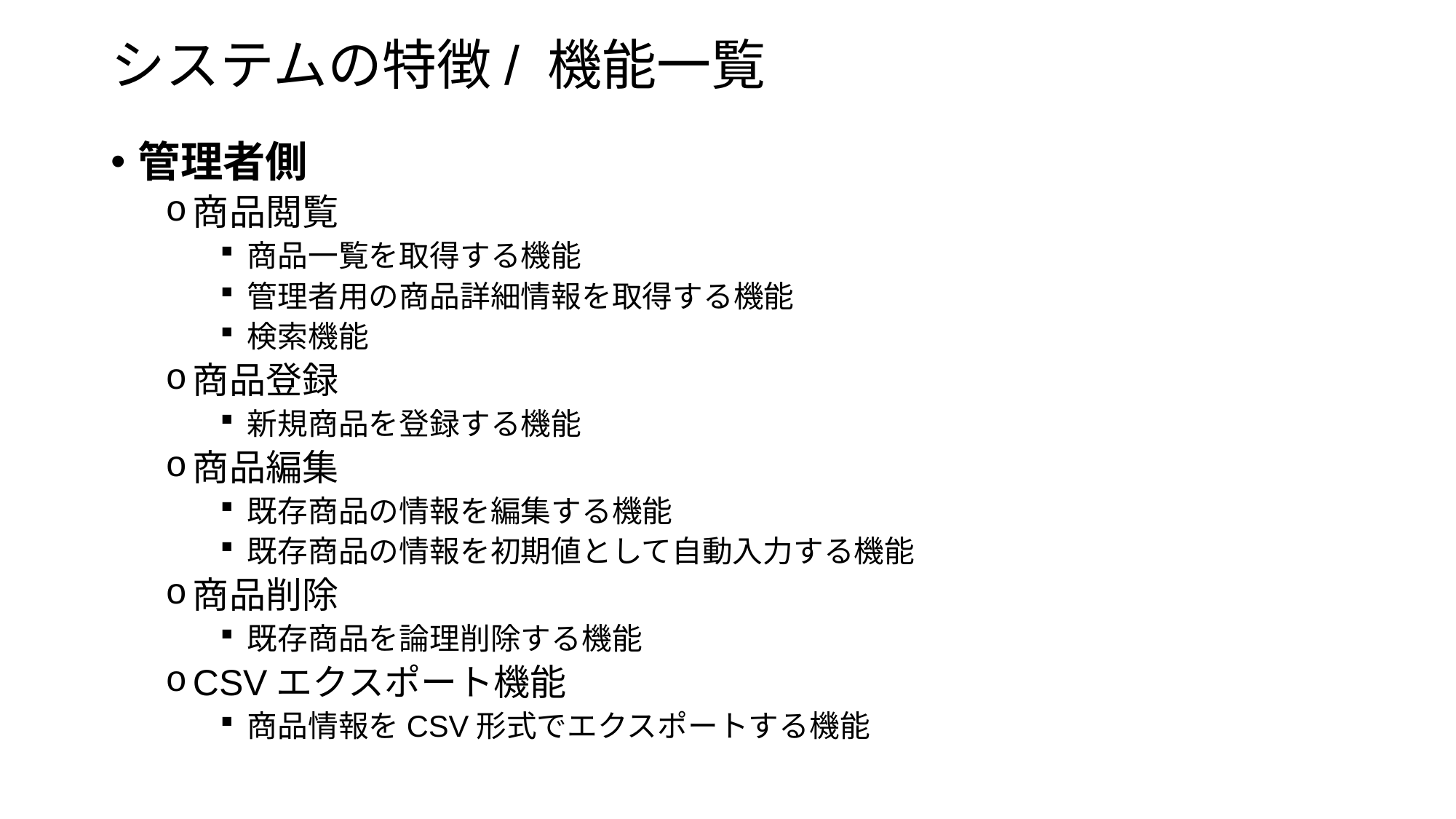

# システムの特徴/ 機能一覧
管理者側
商品閲覧
商品一覧を取得する機能
管理者用の商品詳細情報を取得する機能
検索機能
商品登録
新規商品を登録する機能
商品編集
既存商品の情報を編集する機能
既存商品の情報を初期値として自動入力する機能
商品削除
既存商品を論理削除する機能
CSVエクスポート機能
商品情報をCSV形式でエクスポートする機能